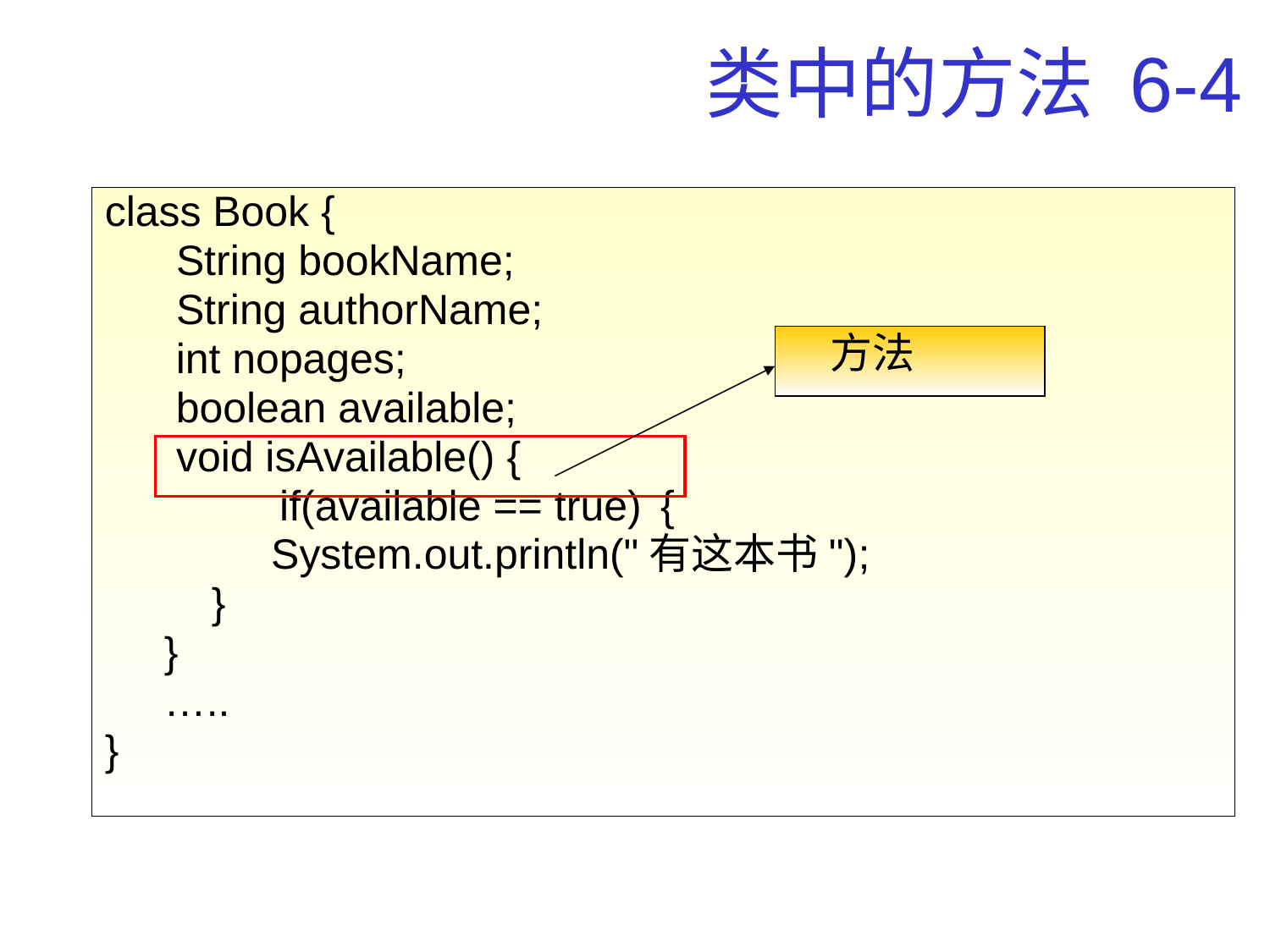

# 类中的方法 6-4
class Book {
	  String bookName;
	  String authorName;
      int nopages;
      boolean available;
	  void isAvailable() {
		if(available == true)	{
	          System.out.println("有这本书");
         }
     }
     …..
}

方法

21